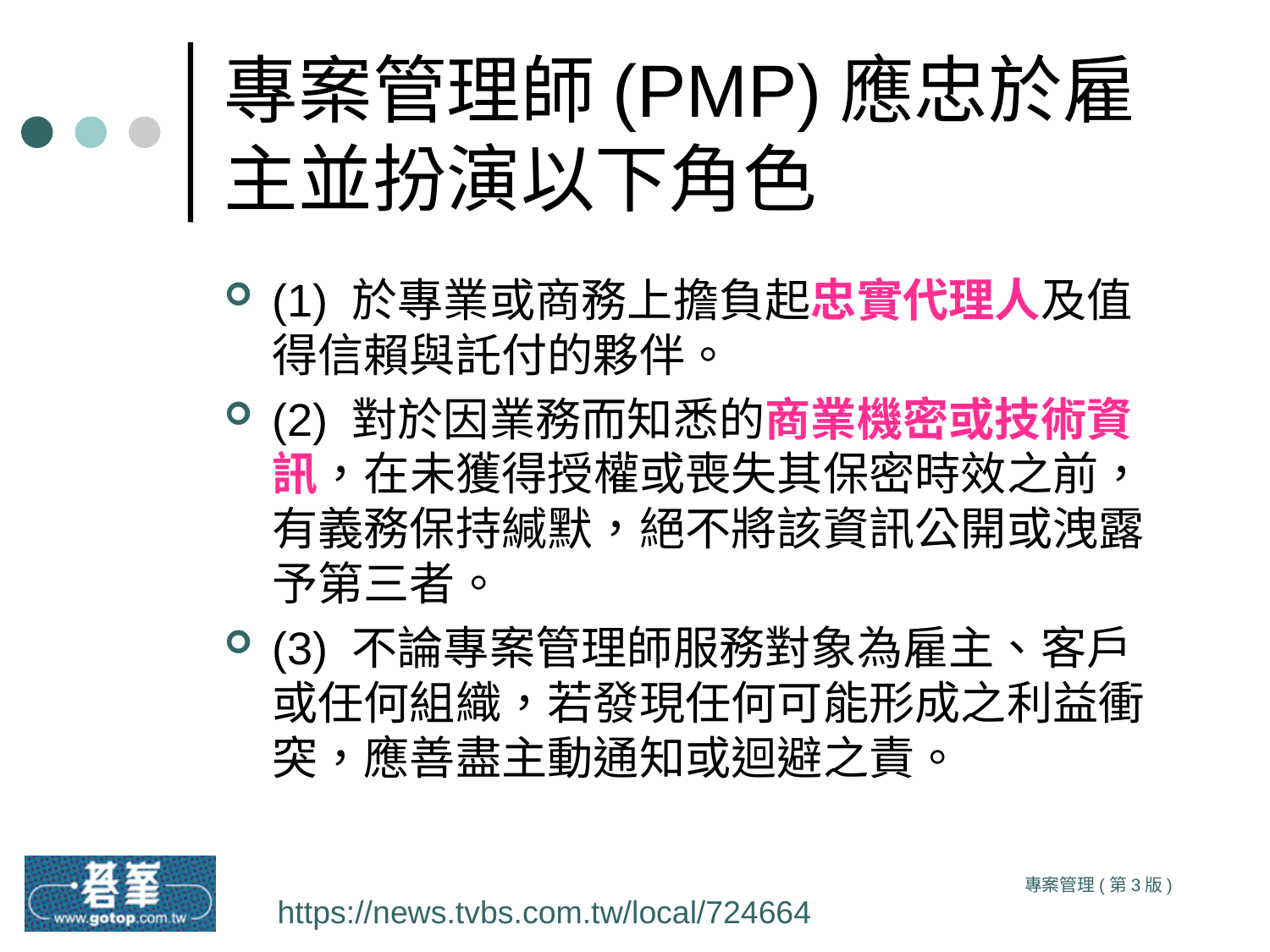

# 專案管理師(PMP)應忠於雇主並扮演以下角色
(1) 於專業或商務上擔負起忠實代理人及值得信賴與託付的夥伴。
(2) 對於因業務而知悉的商業機密或技術資訊，在未獲得授權或喪失其保密時效之前，有義務保持緘默，絕不將該資訊公開或洩露予第三者。
(3) 不論專案管理師服務對象為雇主、客戶或任何組織，若發現任何可能形成之利益衝突，應善盡主動通知或迴避之責。
專案管理(第3版)
https://news.tvbs.com.tw/local/724664